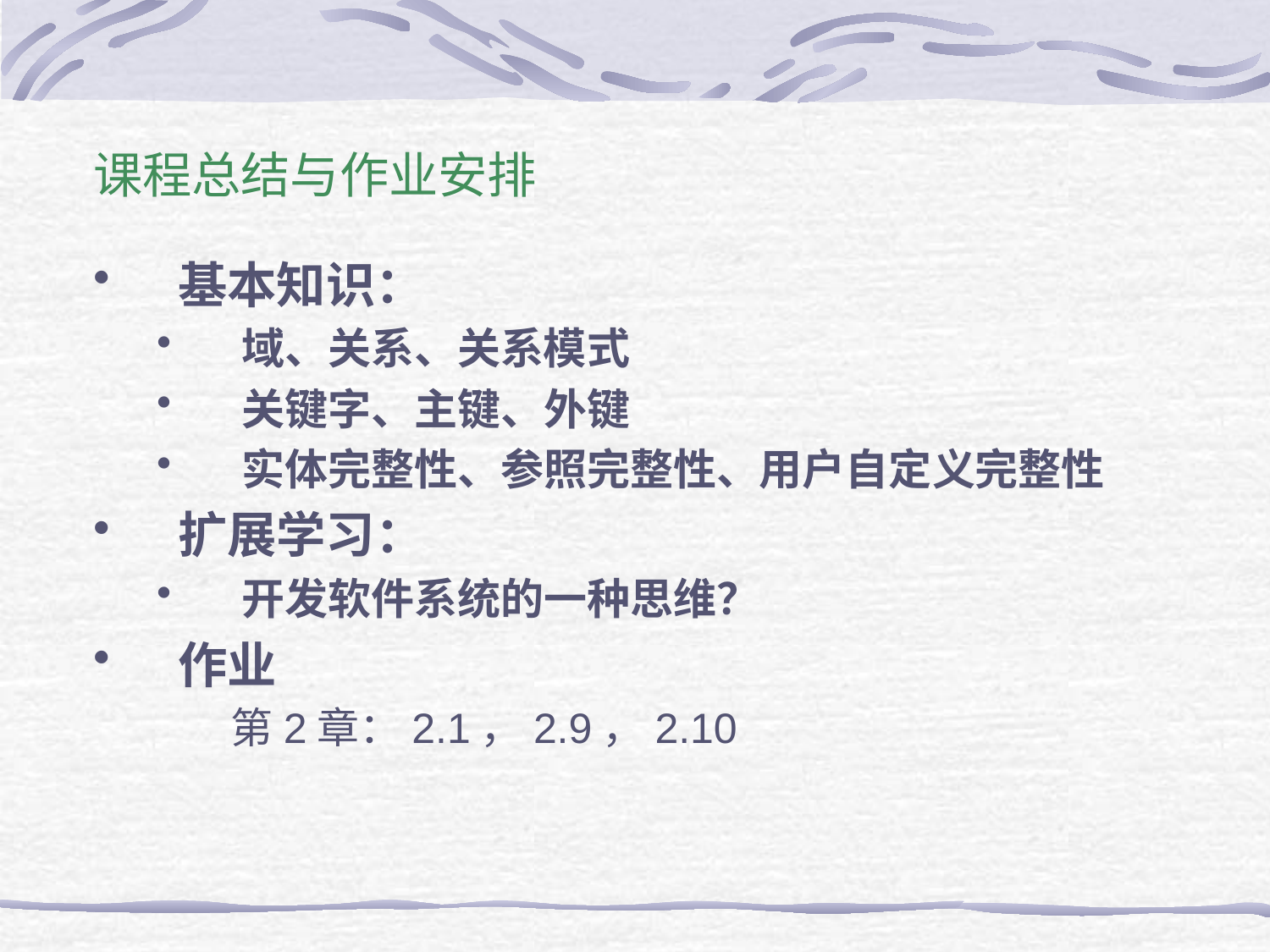

课程总结与作业安排
基本知识：
域、关系、关系模式
关键字、主键、外键
实体完整性、参照完整性、用户自定义完整性
扩展学习：
开发软件系统的一种思维？
作业
	第2章：2.1，2.9，2.10

37